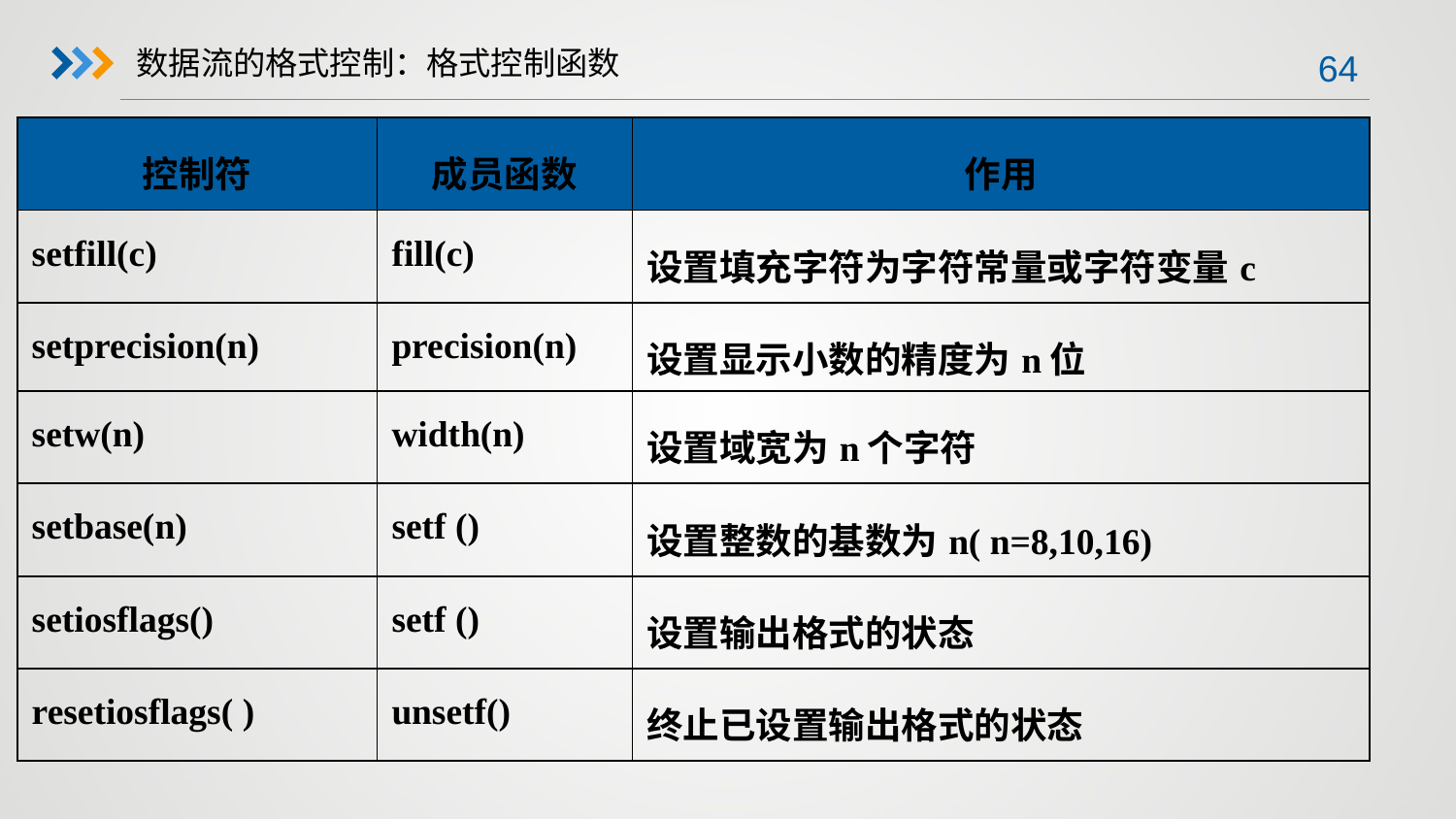

数据流的格式控制：格式控制函数
| 控制符 | 成员函数 | 作用 |
| --- | --- | --- |
| setfill(c) | fill(c) | 设置填充字符为字符常量或字符变量c |
| setprecision(n) | precision(n) | 设置显示小数的精度为n位 |
| setw(n) | width(n) | 设置域宽为n个字符 |
| setbase(n) | setf () | 设置整数的基数为n( n=8,10,16) |
| setiosflags() | setf () | 设置输出格式的状态 |
| resetiosflags( ) | unsetf() | 终止已设置输出格式的状态 |